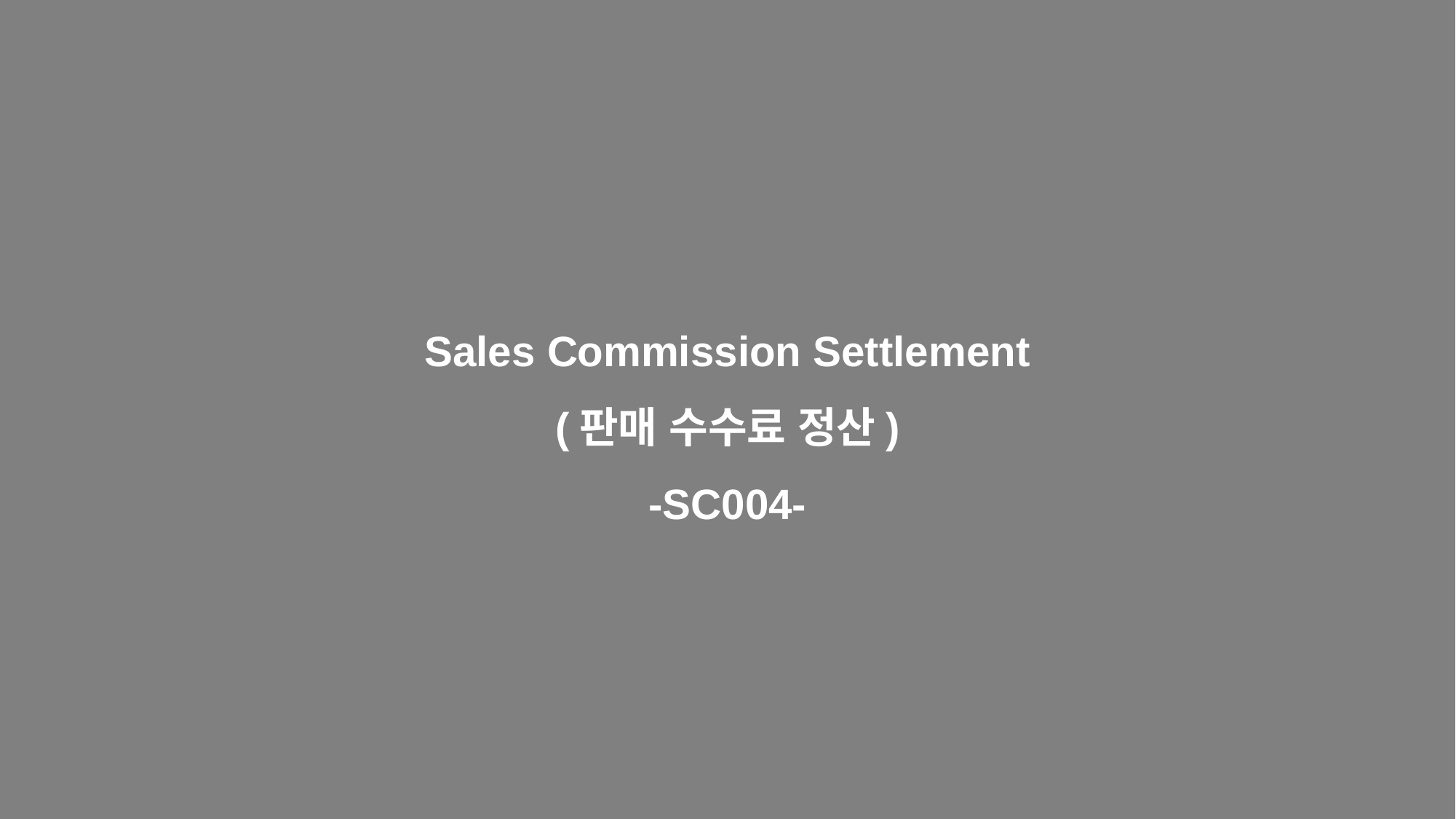

Sales Commission Settlement
(판매 수수료 정산)
-SC004-